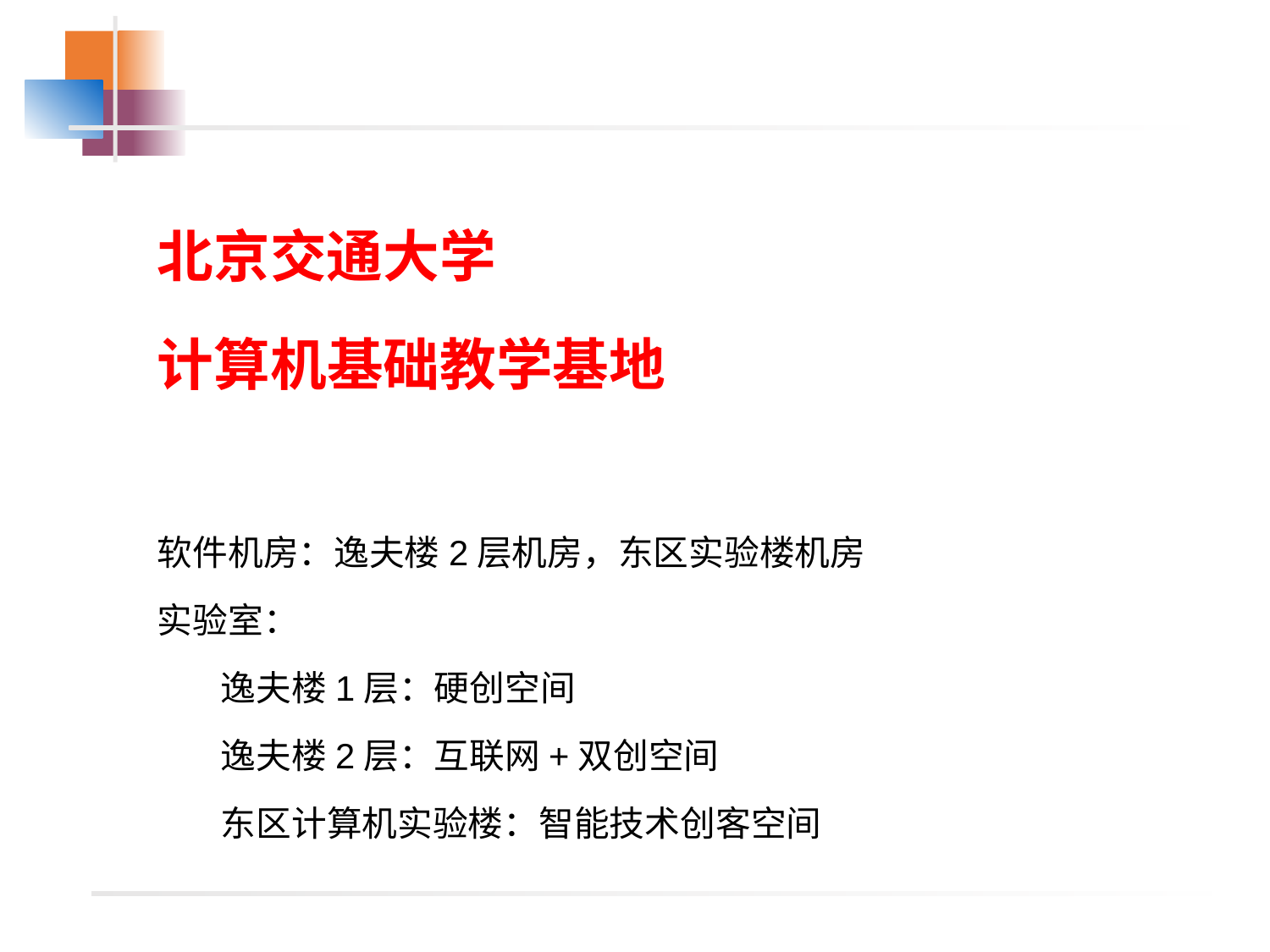

北京交通大学
计算机基础教学基地

软件机房：逸夫楼2层机房，东区实验楼机房
实验室：
逸夫楼1层：硬创空间
逸夫楼2层：互联网+双创空间
东区计算机实验楼：智能技术创客空间